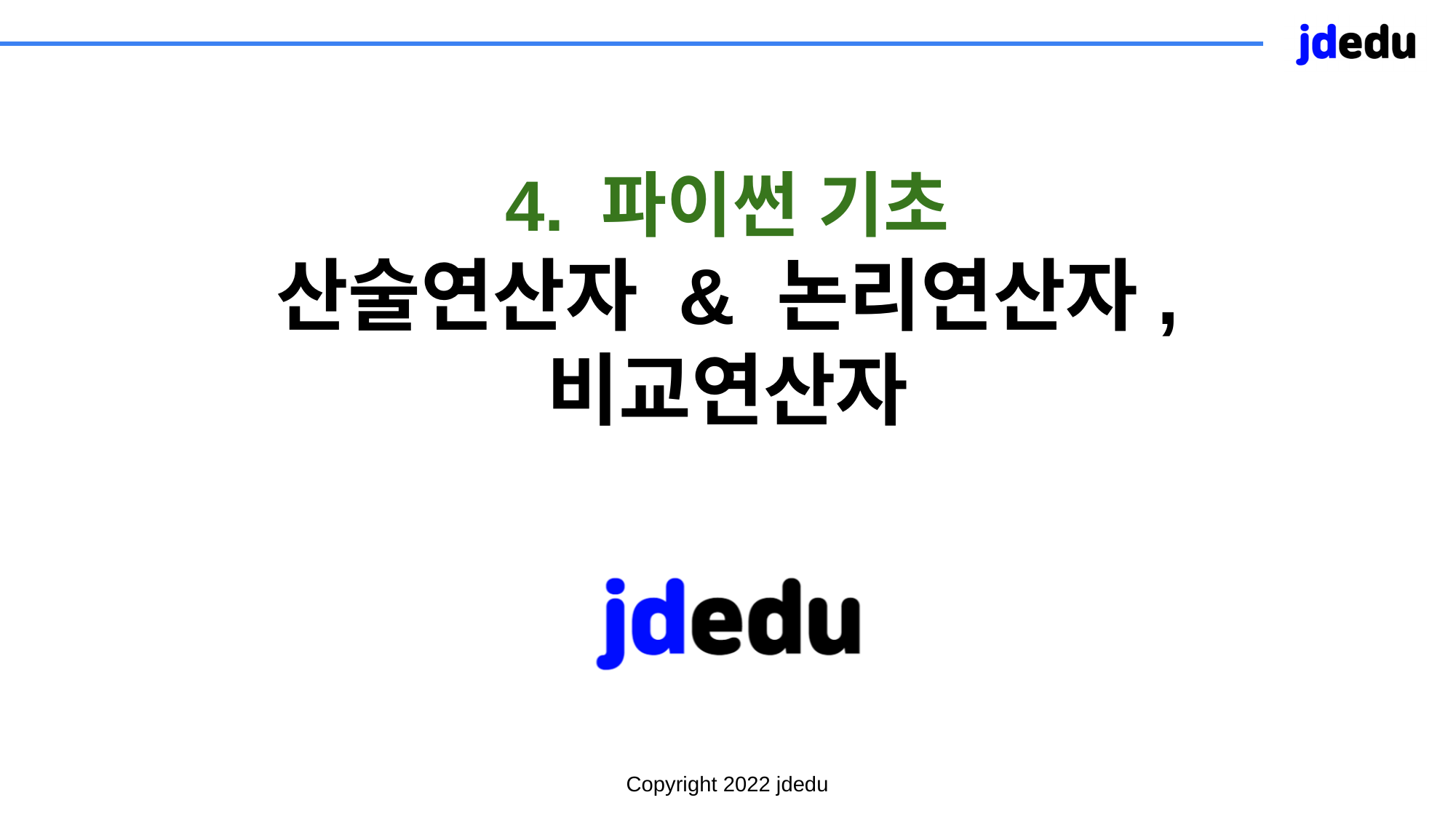

# 4. 파이썬 기초
산술연산자 & 논리연산자, 비교연산자